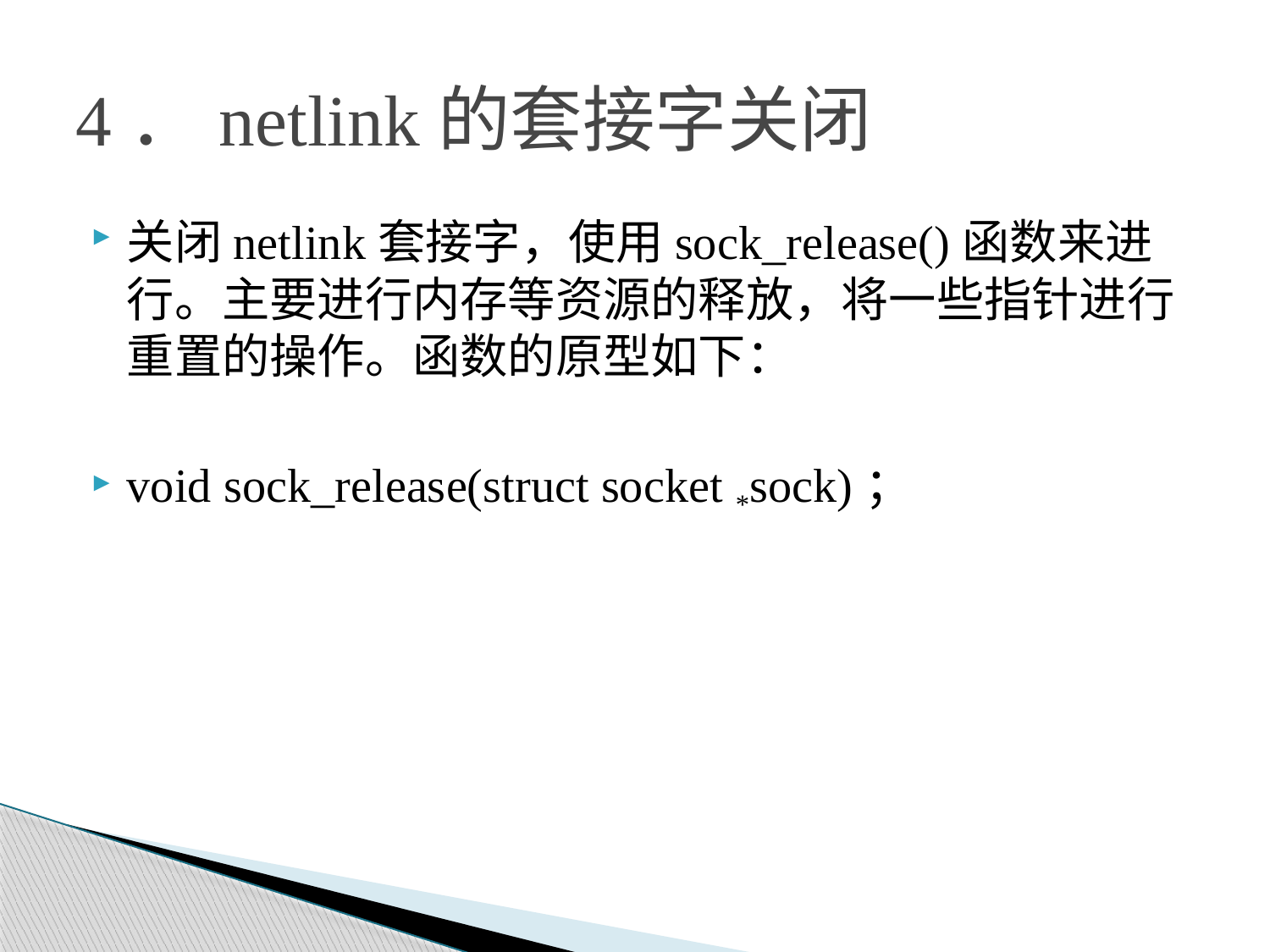

# 4．netlink的套接字关闭
关闭netlink套接字，使用sock_release()函数来进行。主要进行内存等资源的释放，将一些指针进行重置的操作。函数的原型如下：

void sock_release(struct socket *sock)；